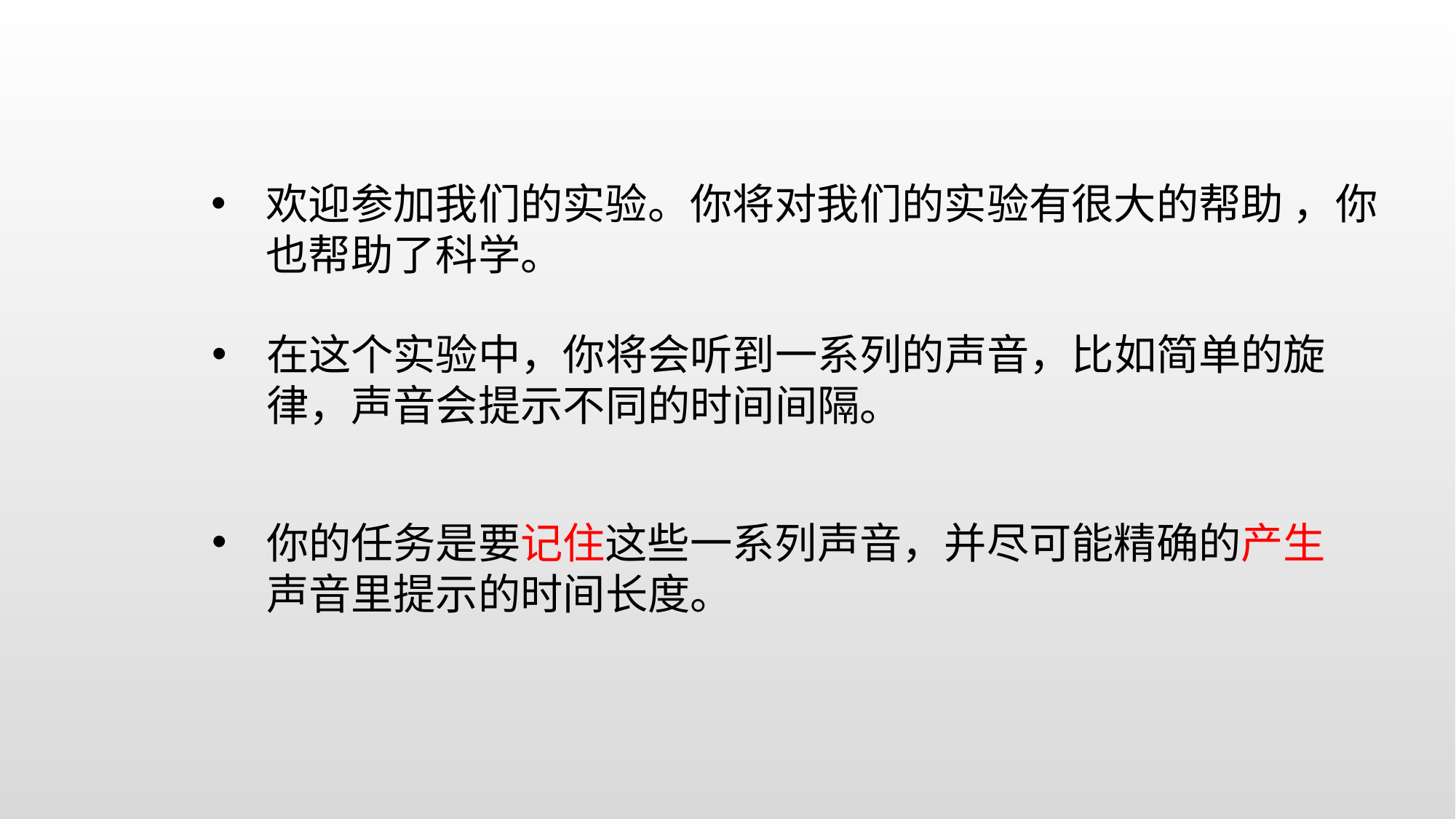

# 欢迎参加我们的实验。你将对我们的实验有很大的帮助 ，你也帮助了科学。
在这个实验中，你将会听到一系列的声音，比如简单的旋律，声音会提示不同的时间间隔。
你的任务是要记住这些一系列声音，并尽可能精确的产生声音里提示的时间长度。